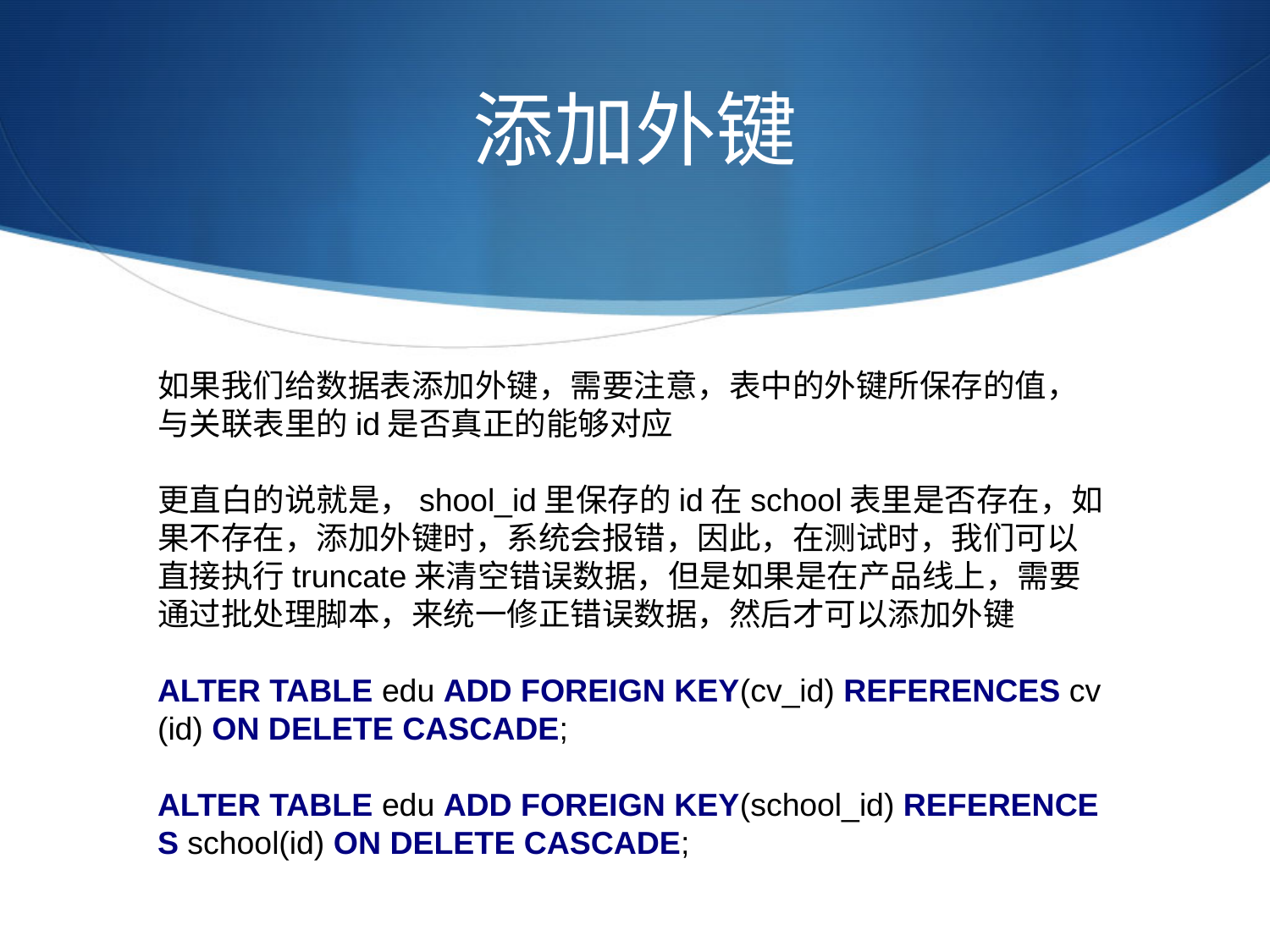

# 添加外键
如果我们给数据表添加外键，需要注意，表中的外键所保存的值，与关联表里的id是否真正的能够对应

更直白的说就是，shool_id里保存的id在school表里是否存在，如果不存在，添加外键时，系统会报错，因此，在测试时，我们可以直接执行truncate来清空错误数据，但是如果是在产品线上，需要通过批处理脚本，来统一修正错误数据，然后才可以添加外键

ALTER TABLE edu ADD FOREIGN KEY(cv_id) REFERENCES cv(id) ON DELETE CASCADE;
ALTER TABLE edu ADD FOREIGN KEY(school_id) REFERENCES school(id) ON DELETE CASCADE;